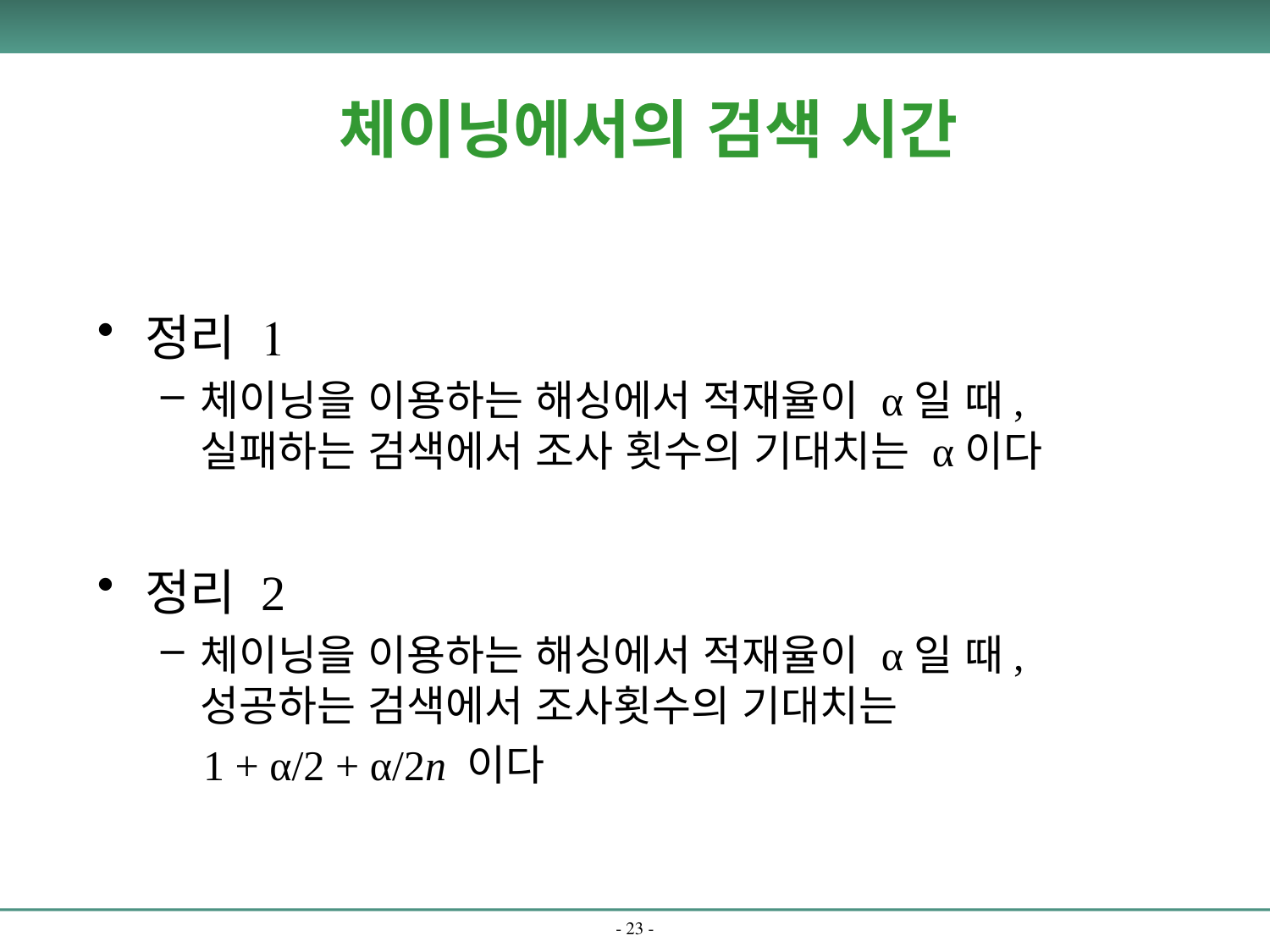

# 체이닝에서의 검색 시간
정리 1
체이닝을 이용하는 해싱에서 적재율이 α일 때, 실패하는 검색에서 조사 횟수의 기대치는 α이다

정리 2
체이닝을 이용하는 해싱에서 적재율이 α일 때, 성공하는 검색에서 조사횟수의 기대치는
    1 + α/2 + α/2n 이다